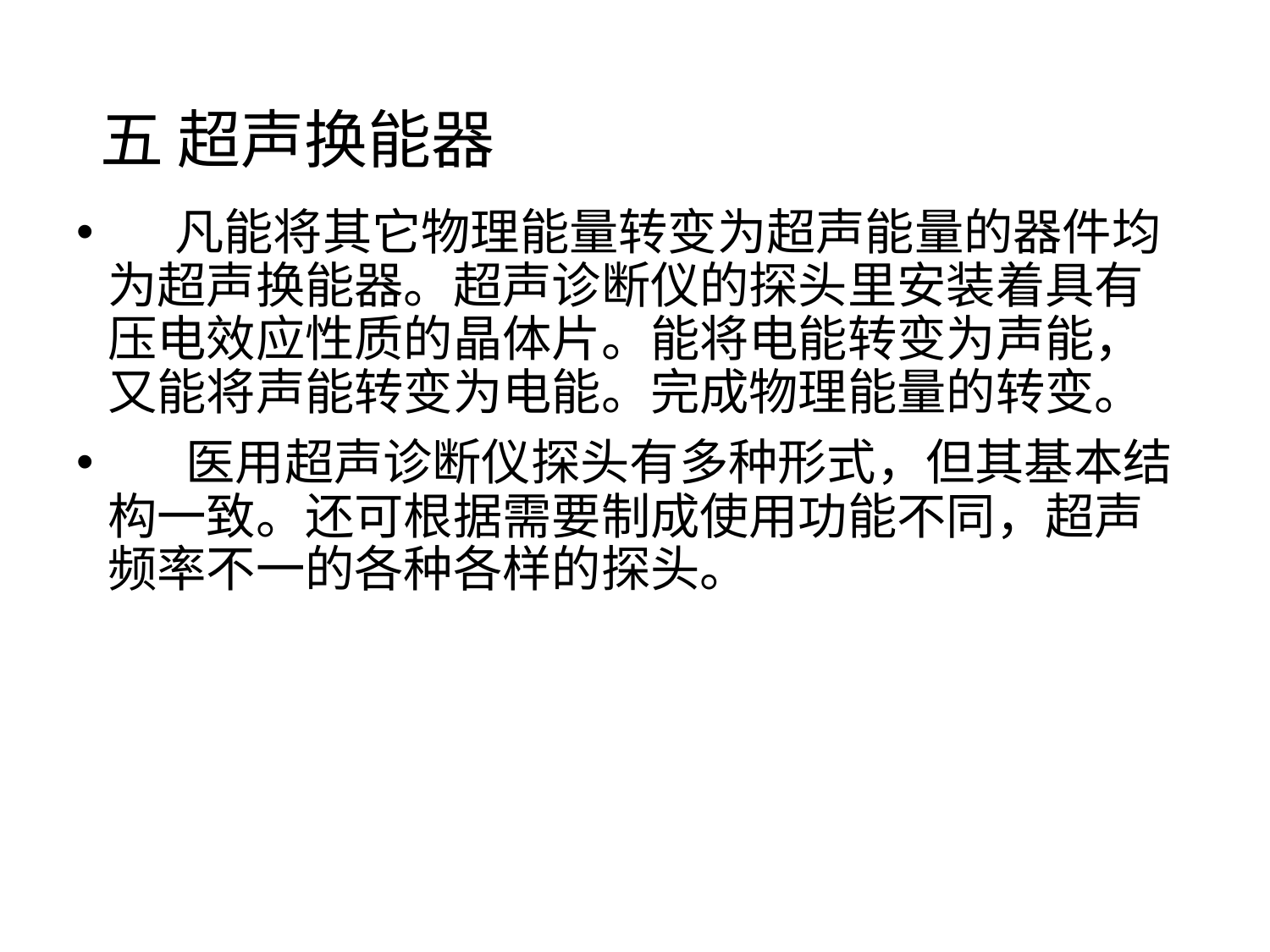

# 五 超声换能器
     凡能将其它物理能量转变为超声能量的器件均为超声换能器。超声诊断仪的探头里安装着具有压电效应性质的晶体片。能将电能转变为声能，又能将声能转变为电能。完成物理能量的转变。
      医用超声诊断仪探头有多种形式，但其基本结构一致。还可根据需要制成使用功能不同，超声频率不一的各种各样的探头。